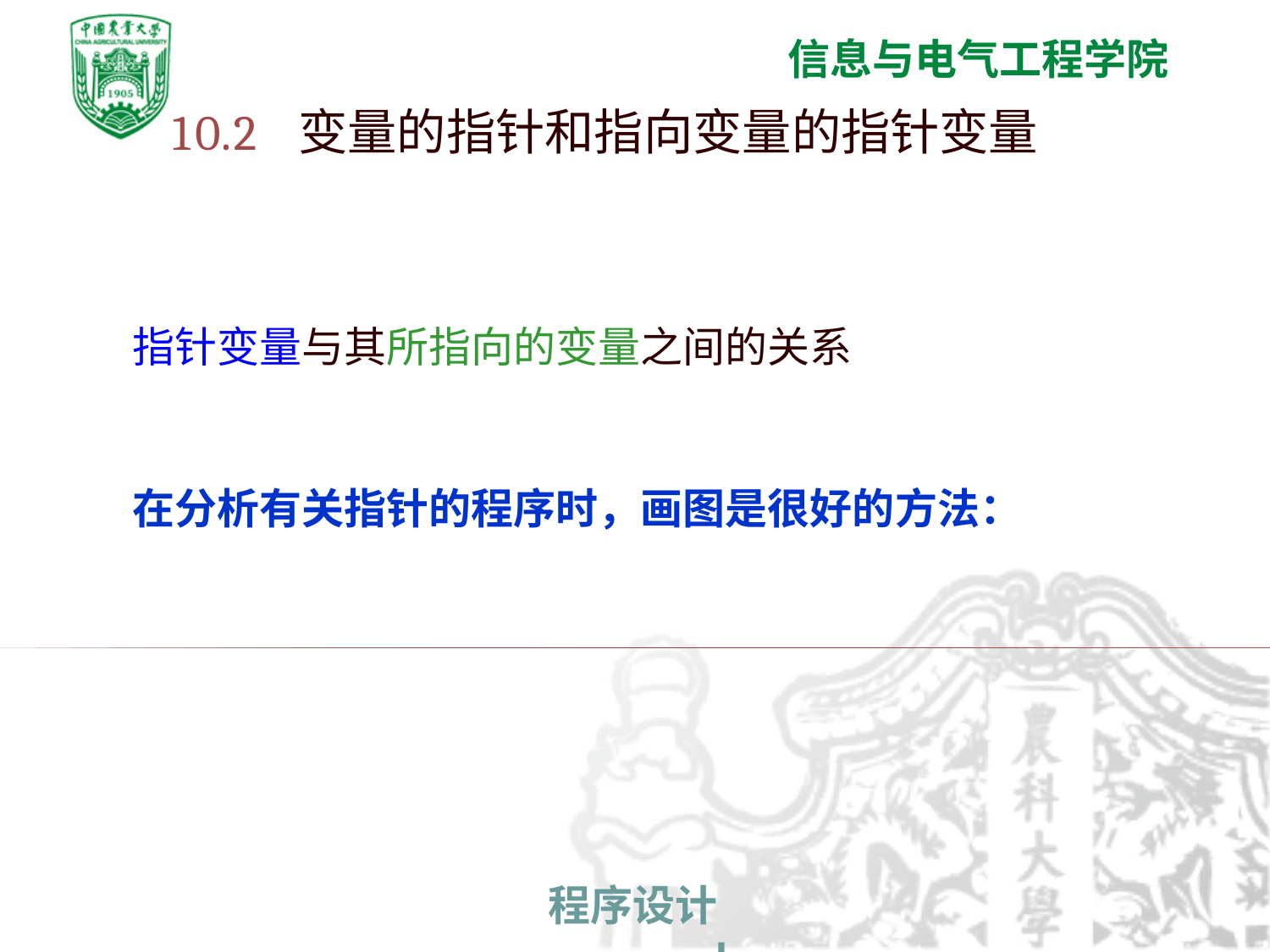

10.2  变量的指针和指向变量的指针变量
指针变量与其所指向的变量之间的关系
在分析有关指针的程序时，画图是很好的方法：